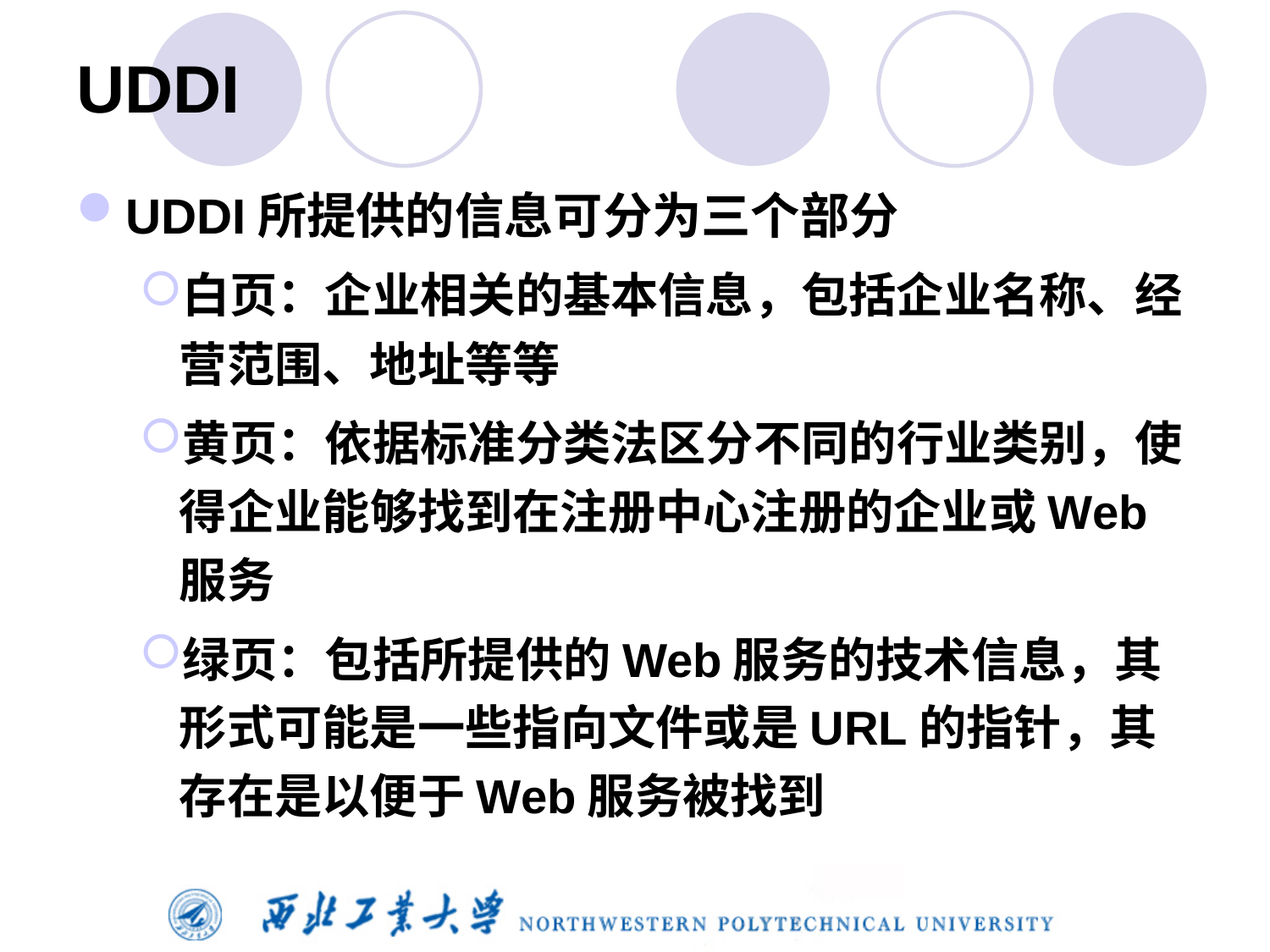

# UDDI
UDDI所提供的信息可分为三个部分
白页：企业相关的基本信息，包括企业名称、经营范围、地址等等
黄页：依据标准分类法区分不同的行业类别，使得企业能够找到在注册中心注册的企业或Web服务
绿页：包括所提供的Web服务的技术信息，其形式可能是一些指向文件或是URL的指针，其存在是以便于Web服务被找到